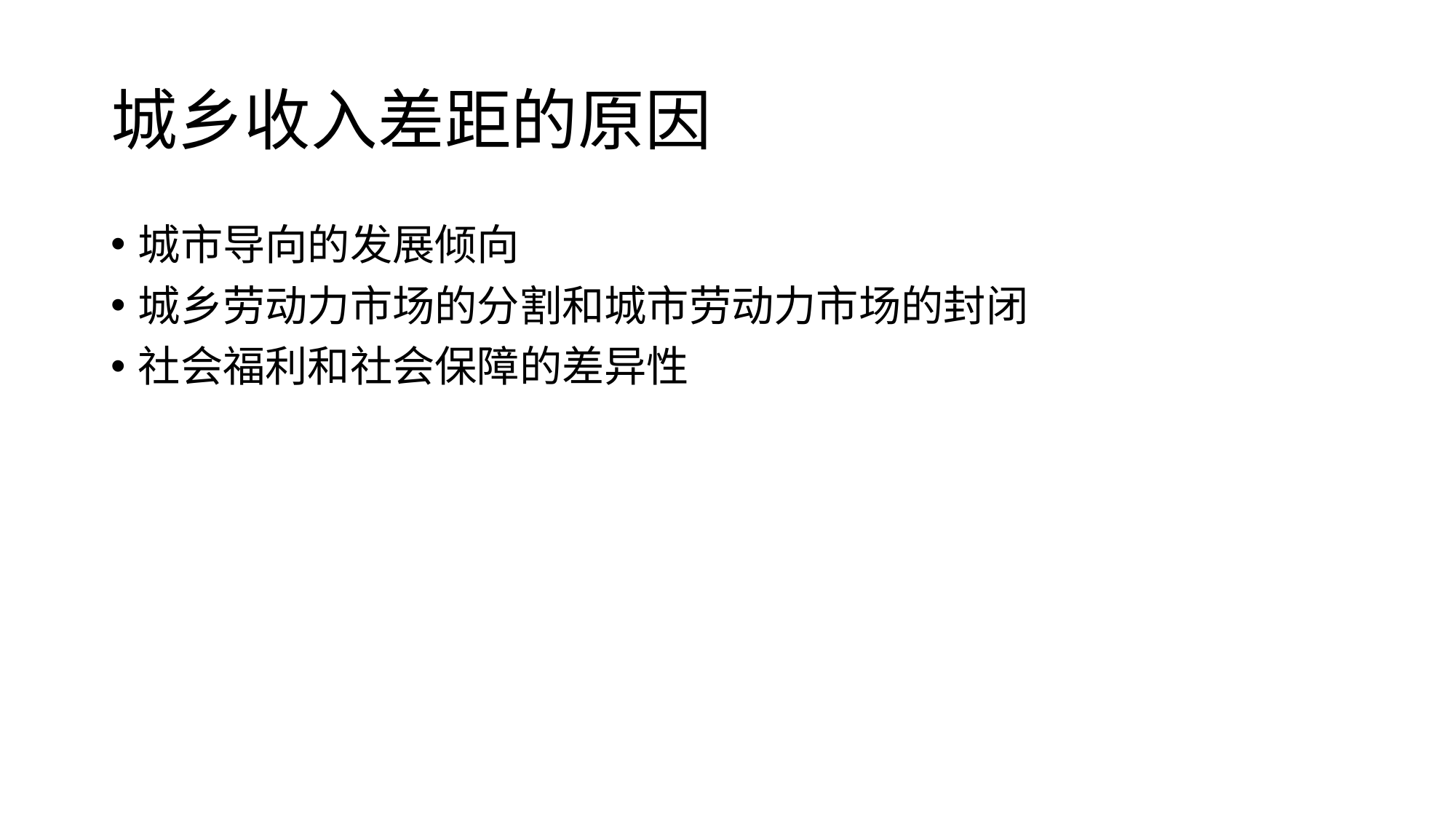

# 城乡收入差距的原因
城市导向的发展倾向
城乡劳动力市场的分割和城市劳动力市场的封闭
社会福利和社会保障的差异性